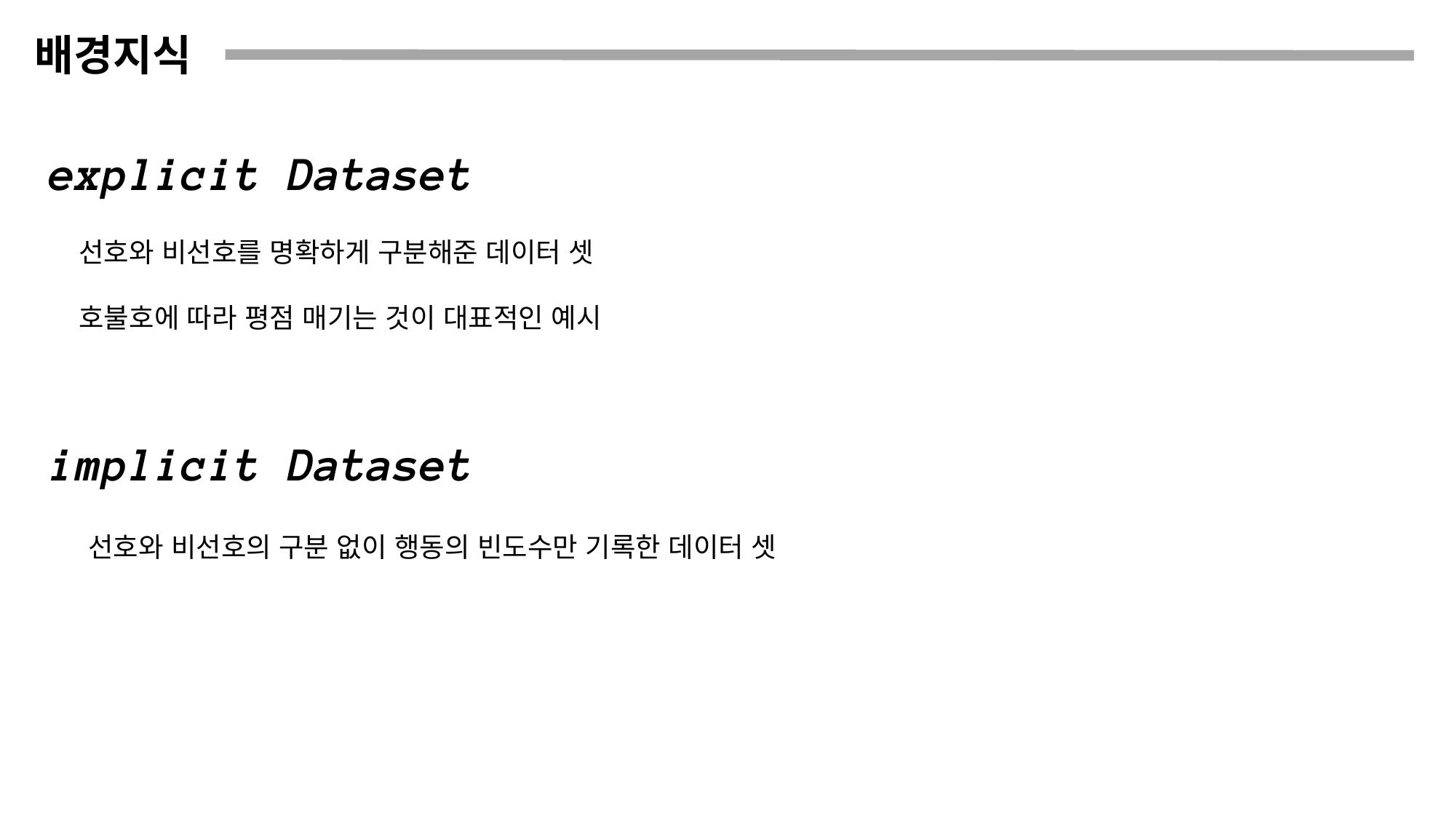

# 배경지식
explicit Dataset
선호와 비선호를 명확하게 구분해준 데이터 셋

호불호에 따라 평점 매기는 것이 대표적인 예시
implicit Dataset
선호와 비선호의 구분 없이 행동의 빈도수만 기록한 데이터 셋